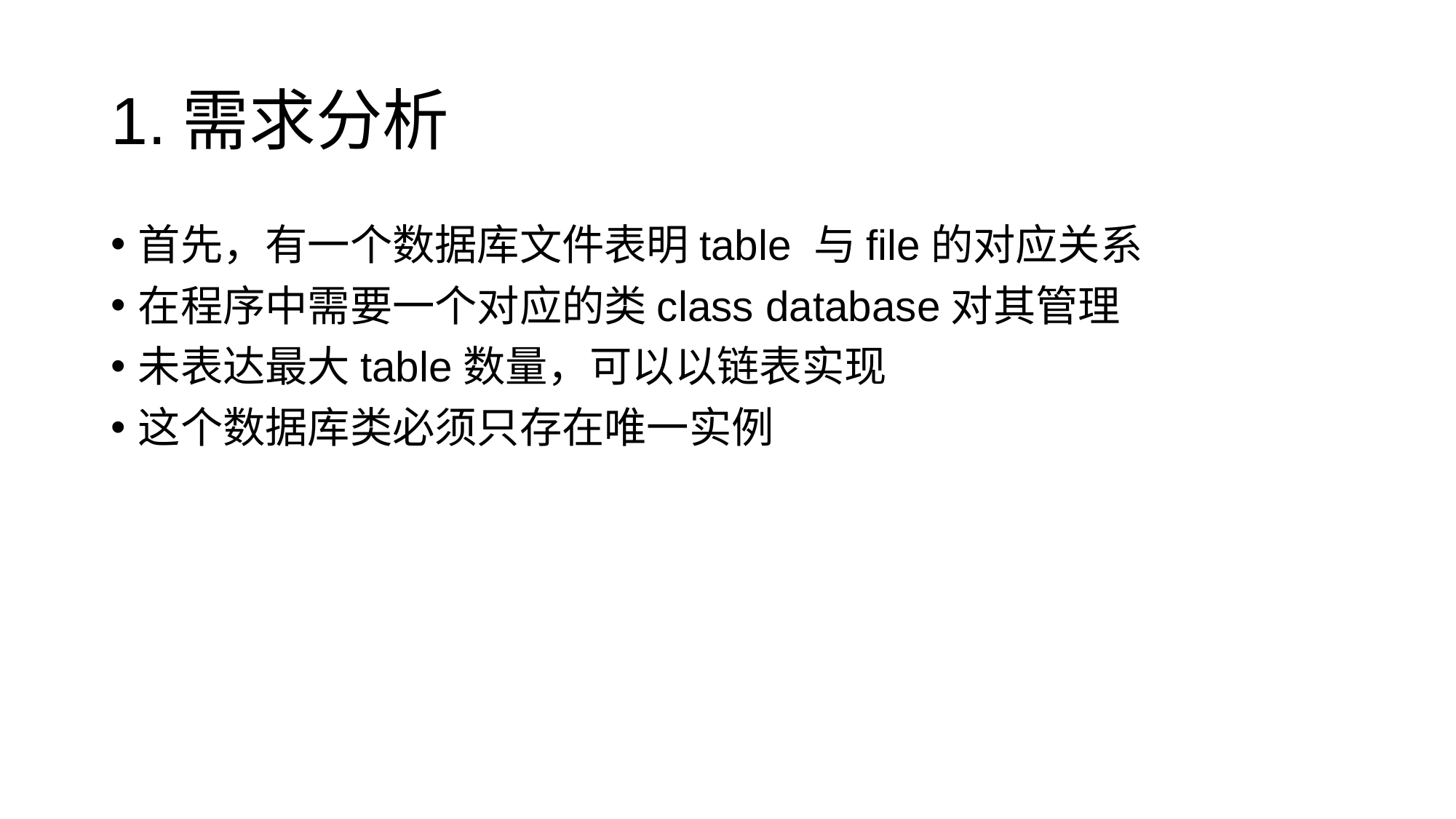

# 1.需求分析
首先，有一个数据库文件表明table 与file的对应关系
在程序中需要一个对应的类class database对其管理
未表达最大table数量，可以以链表实现
这个数据库类必须只存在唯一实例